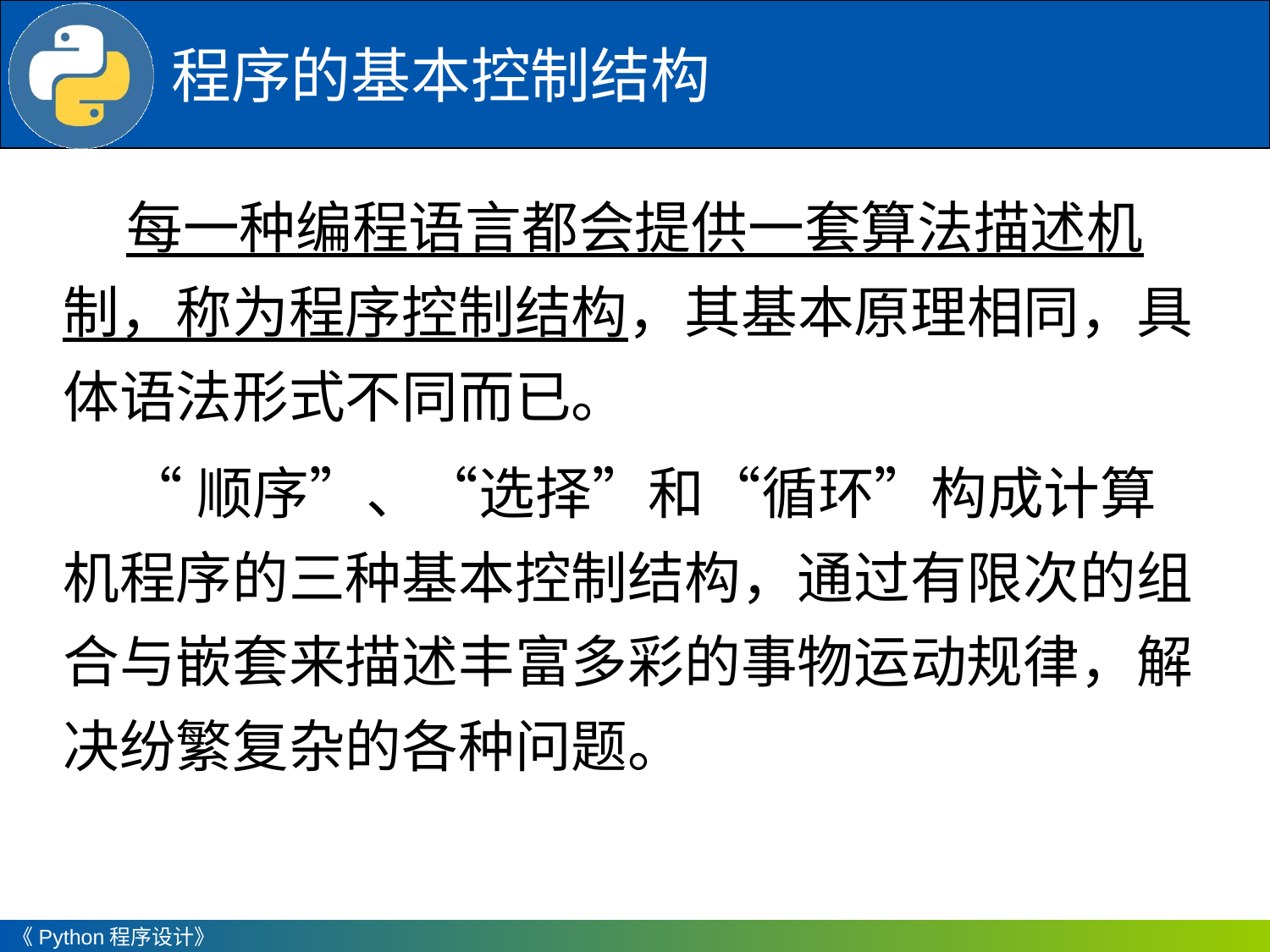

程序的基本控制结构
每一种编程语言都会提供一套算法描述机制，称为程序控制结构，其基本原理相同，具体语法形式不同而已。
“顺序”、“选择”和“循环”构成计算机程序的三种基本控制结构，通过有限次的组合与嵌套来描述丰富多彩的事物运动规律，解决纷繁复杂的各种问题。